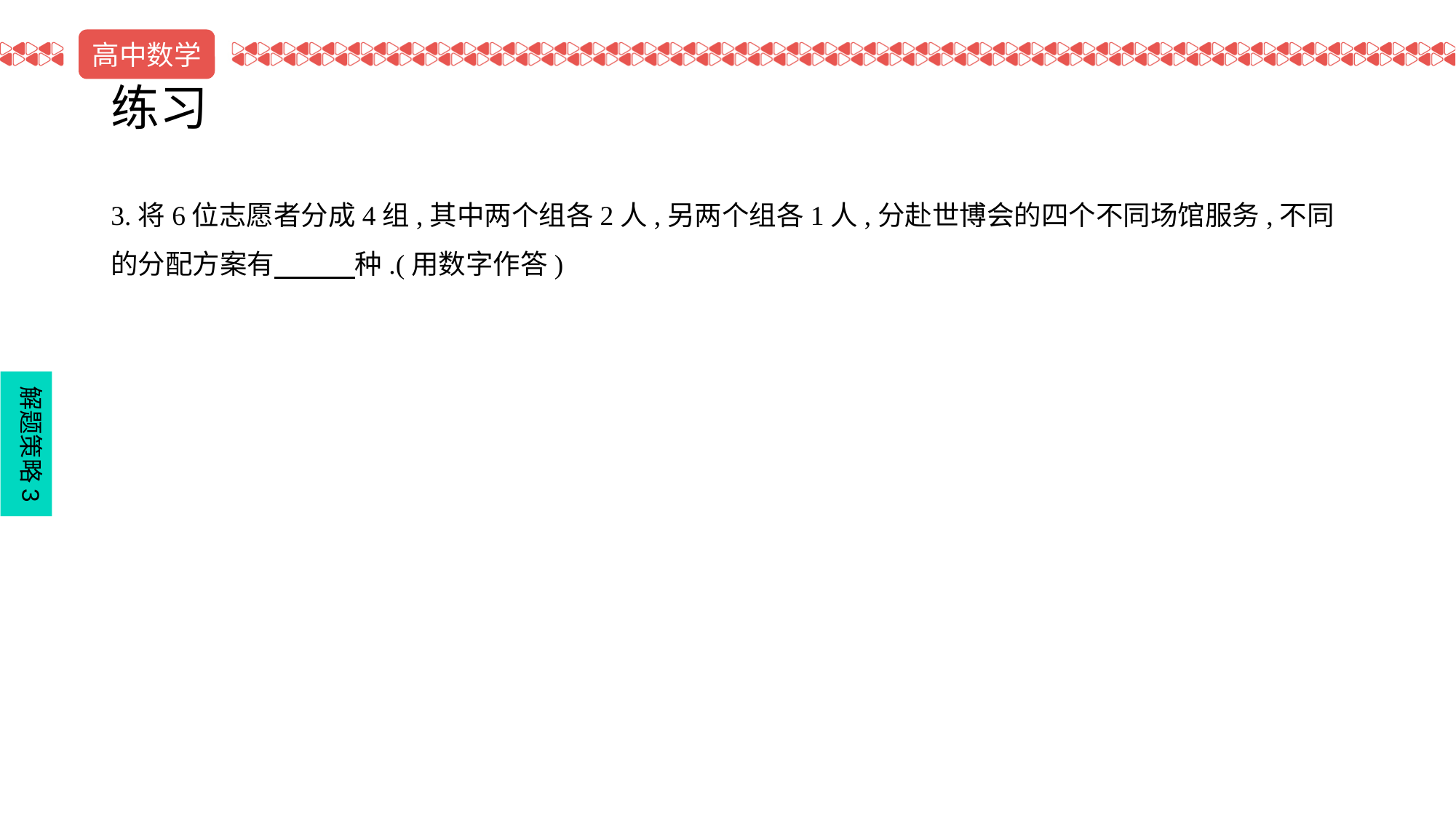

# 练习
3.将6位志愿者分成4组,其中两个组各2人,另两个组各1人,分赴世博会的四个不同场馆服务,不同的分配方案有             种.(用数字作答)
解题策略3
26